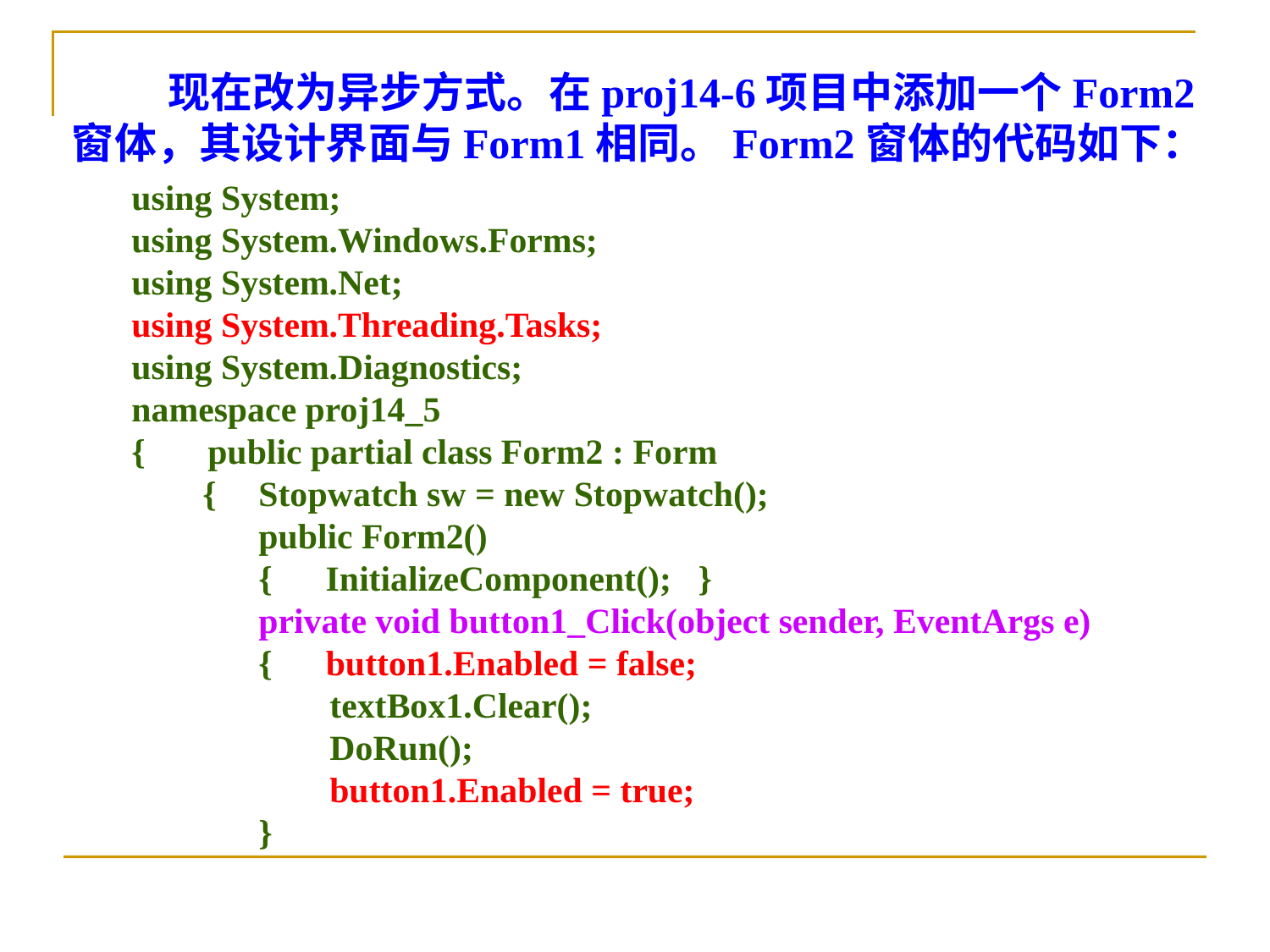

现在改为异步方式。在proj14-6项目中添加一个Form2窗体，其设计界面与Form1相同。Form2窗体的代码如下：
using System;
using System.Windows.Forms;
using System.Net;
using System.Threading.Tasks;
using System.Diagnostics;
namespace proj14_5
{       public partial class Form2 : Form
        {	Stopwatch sw = new Stopwatch();
        	public Form2()
        	{      InitializeComponent();   }
        	private void button1_Click(object sender, EventArgs e)
        	{      button1.Enabled = false;
            	        textBox1.Clear();
            	        DoRun();
            	        button1.Enabled = true;
        	}